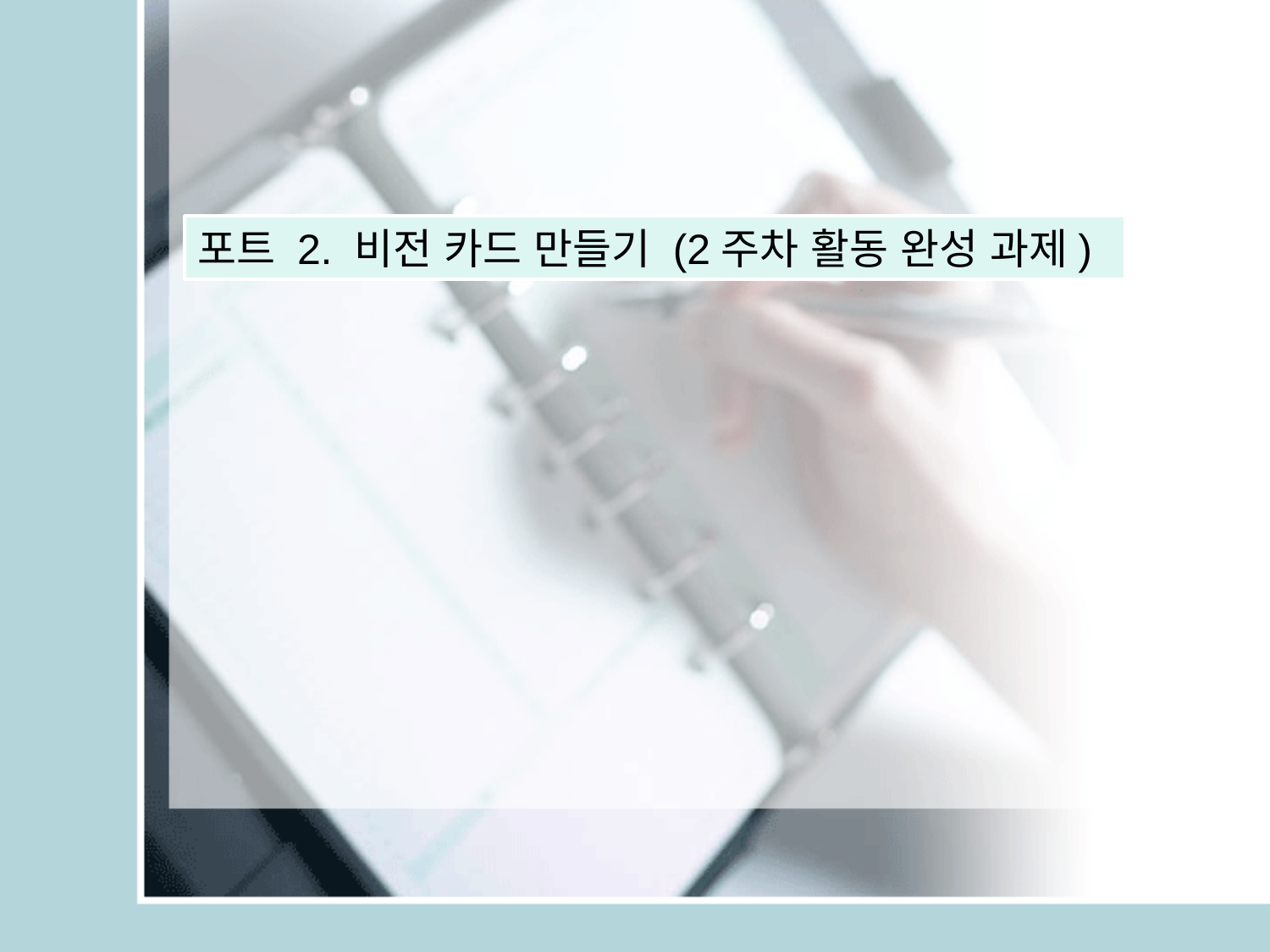

포트 2. 비전 카드 만들기 (2주차 활동 완성 과제)